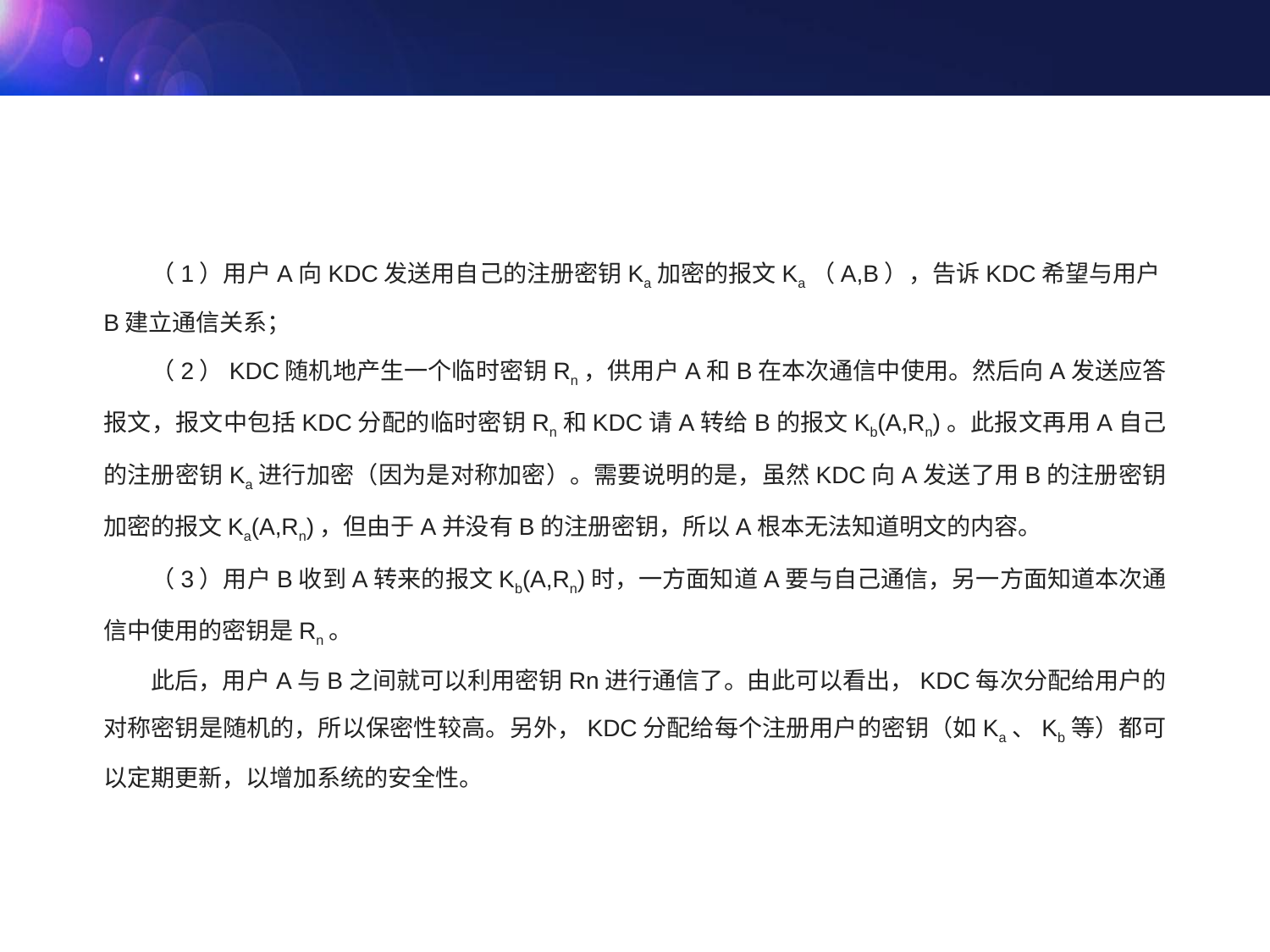

2.8 密钥的管理
（1）用户A向KDC发送用自己的注册密钥Ka加密的报文Ka（A,B），告诉KDC希望与用户B建立通信关系；
（2）KDC随机地产生一个临时密钥Rn，供用户A和B在本次通信中使用。然后向A发送应答报文，报文中包括KDC分配的临时密钥Rn和KDC请A转给B的报文Kb(A,Rn)。此报文再用A自己的注册密钥Ka进行加密（因为是对称加密）。需要说明的是，虽然KDC向A发送了用B的注册密钥加密的报文Ka(A,Rn)，但由于A并没有B的注册密钥，所以A根本无法知道明文的内容。
（3）用户B收到A转来的报文Kb(A,Rn)时，一方面知道A要与自己通信，另一方面知道本次通信中使用的密钥是Rn。
此后，用户A与B之间就可以利用密钥Rn进行通信了。由此可以看出，KDC每次分配给用户的对称密钥是随机的，所以保密性较高。另外，KDC分配给每个注册用户的密钥（如Ka、Kb等）都可以定期更新，以增加系统的安全性。